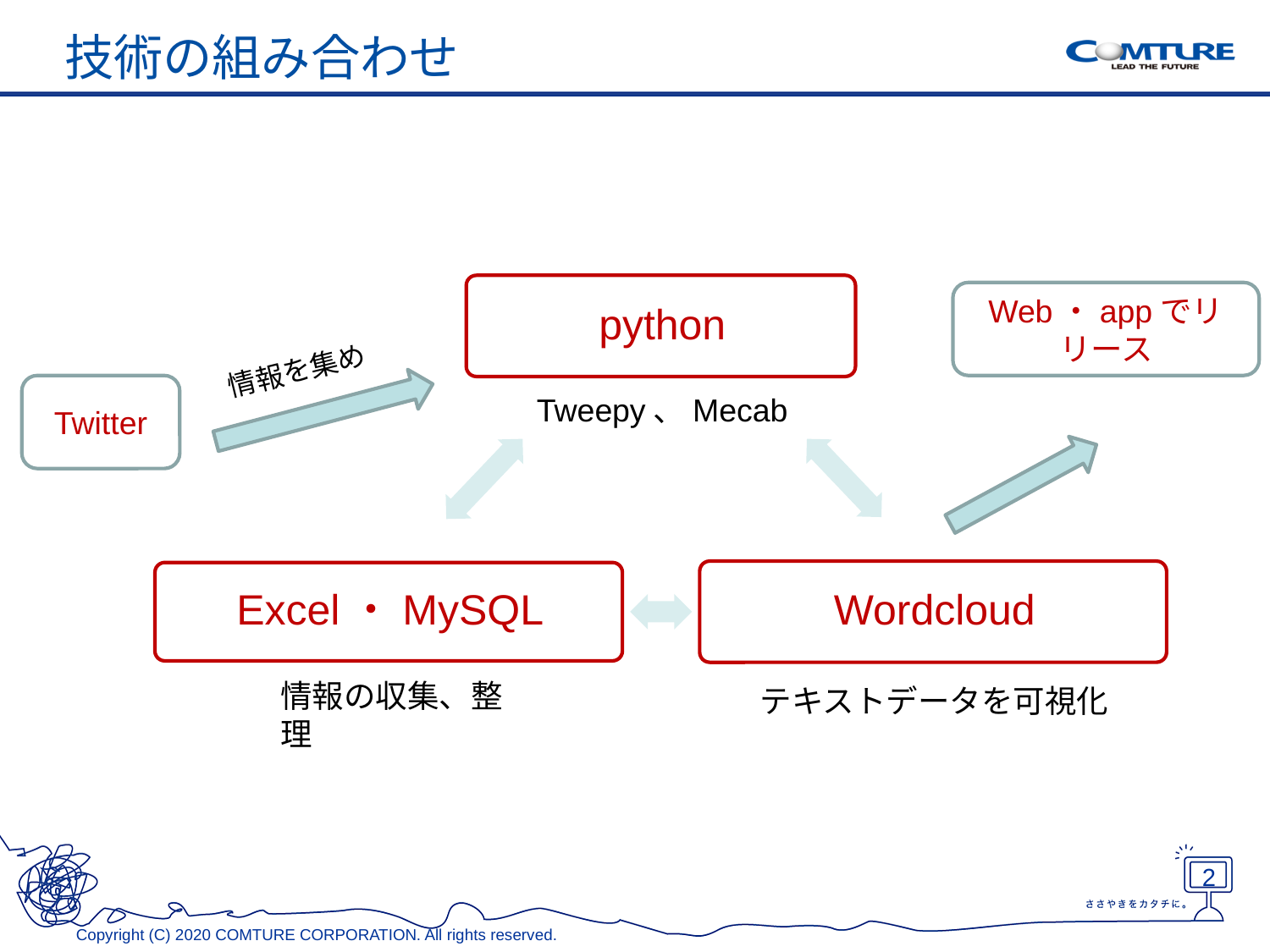

# 技術の組み合わせ
python

Wordcloud

Excel・MySQL

Web・appでリリース
情報を集め
Twitter
Tweepy、Mecab

情報の収集、整理
テキストデータを可視化
2